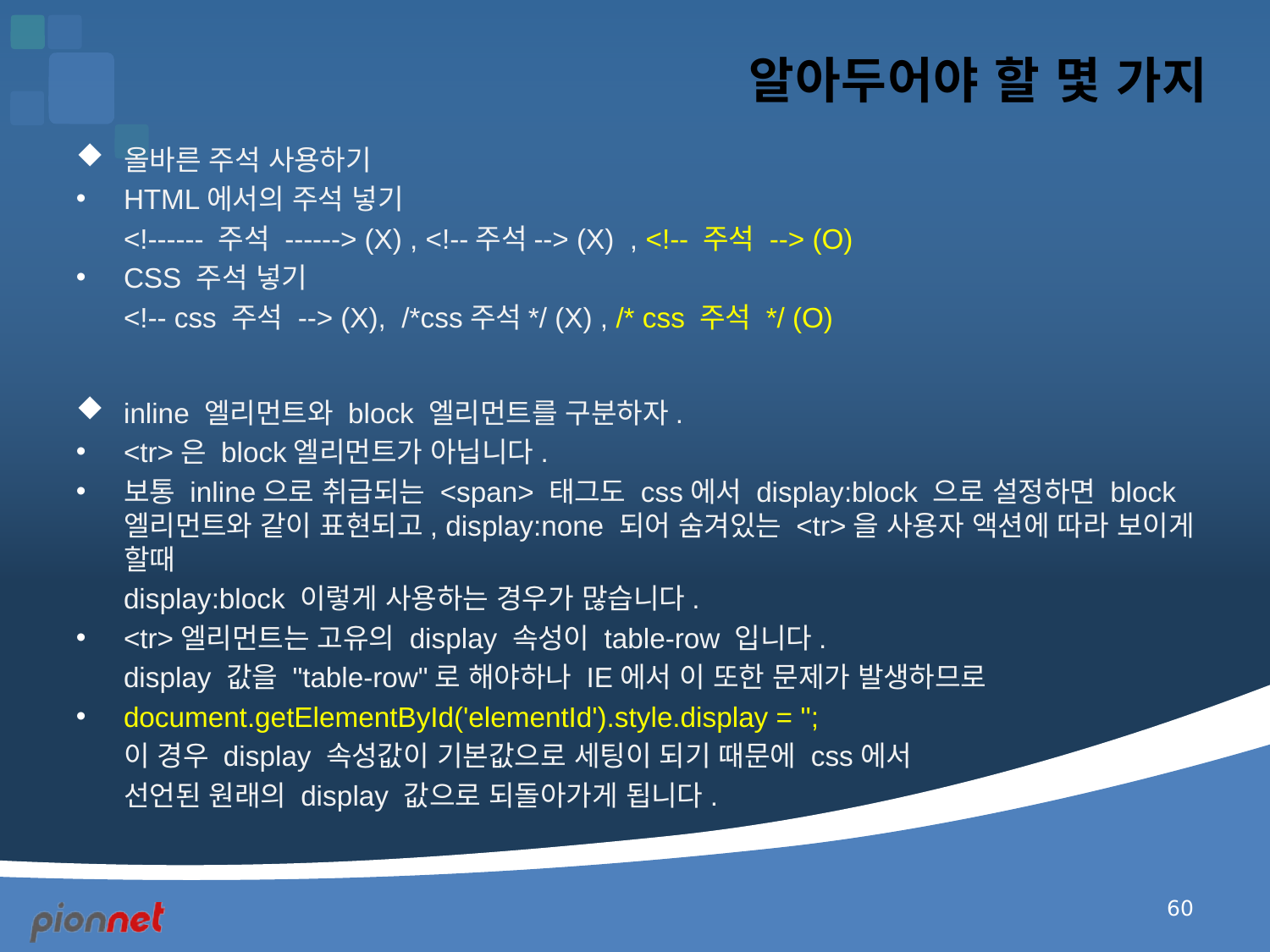

# 알아두어야 할 몇 가지
올바른 주석 사용하기
HTML에서의 주석 넣기
	<!------ 주석 ------> (X) , <!--주석--> (X)  , <!-- 주석 --> (O)
CSS 주석 넣기
	<!-- css 주석 --> (X),  /*css주석*/ (X) , /* css 주석 */ (O)

inline 엘리먼트와 block 엘리먼트를 구분하자.
<tr>은 block엘리먼트가 아닙니다.
보통 inline으로 취급되는 <span> 태그도 css에서 display:block 으로 설정하면 block 엘리먼트와 같이 표현되고, display:none 되어 숨겨있는 <tr>을 사용자 액션에 따라 보이게 할때
	display:block 이렇게 사용하는 경우가 많습니다.
<tr>엘리먼트는 고유의 display 속성이 table-row 입니다.
	display 값을 "table-row"로 해야하나 IE에서 이 또한 문제가 발생하므로
document.getElementById('elementId').style.display = '';
	이 경우 display 속성값이 기본값으로 세팅이 되기 때문에 css에서
	선언된 원래의 display 값으로 되돌아가게 됩니다.
60